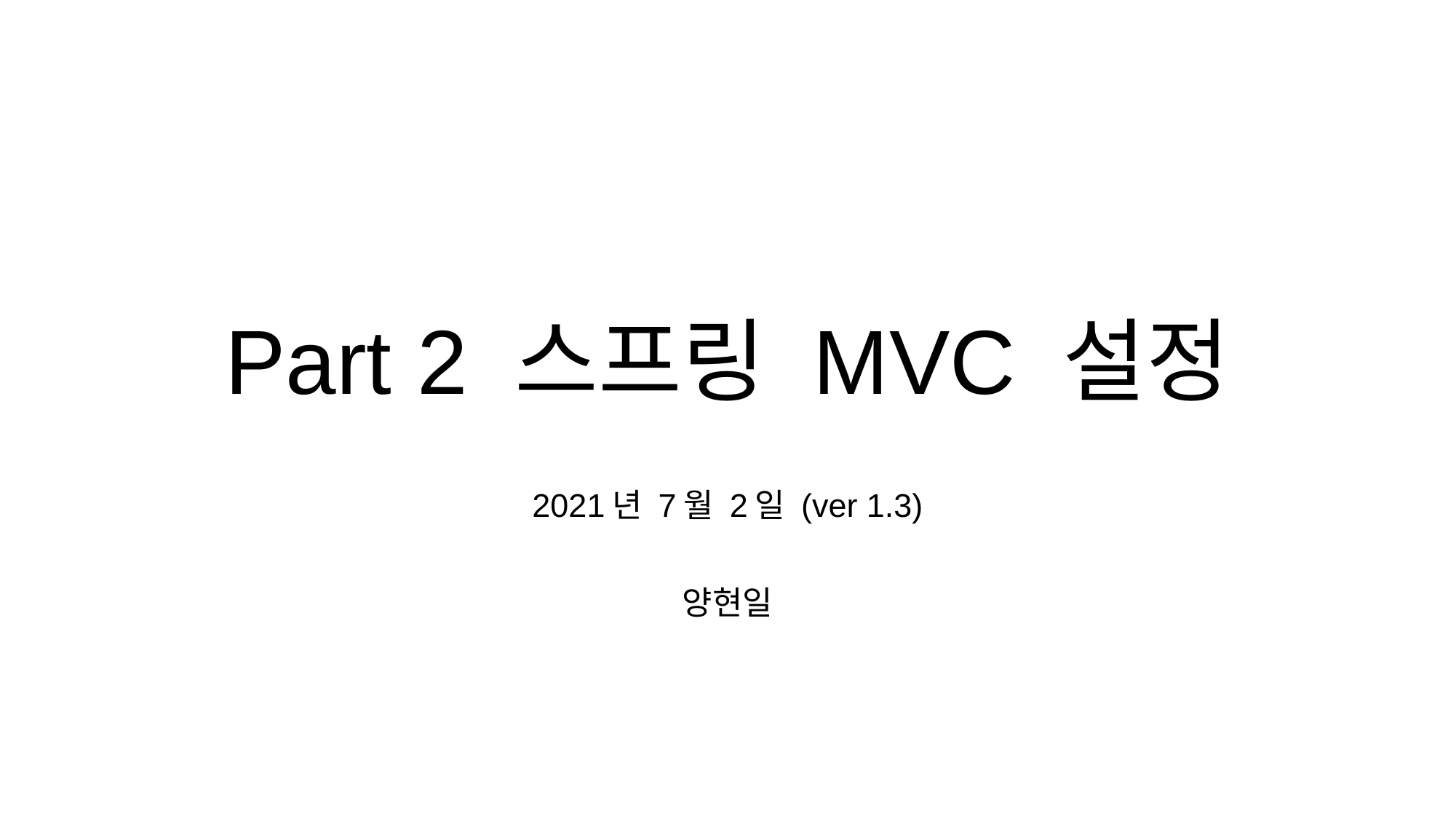

# Part 2 스프링 MVC 설정

2021년 7월 2일 (ver 1.3)

양현일